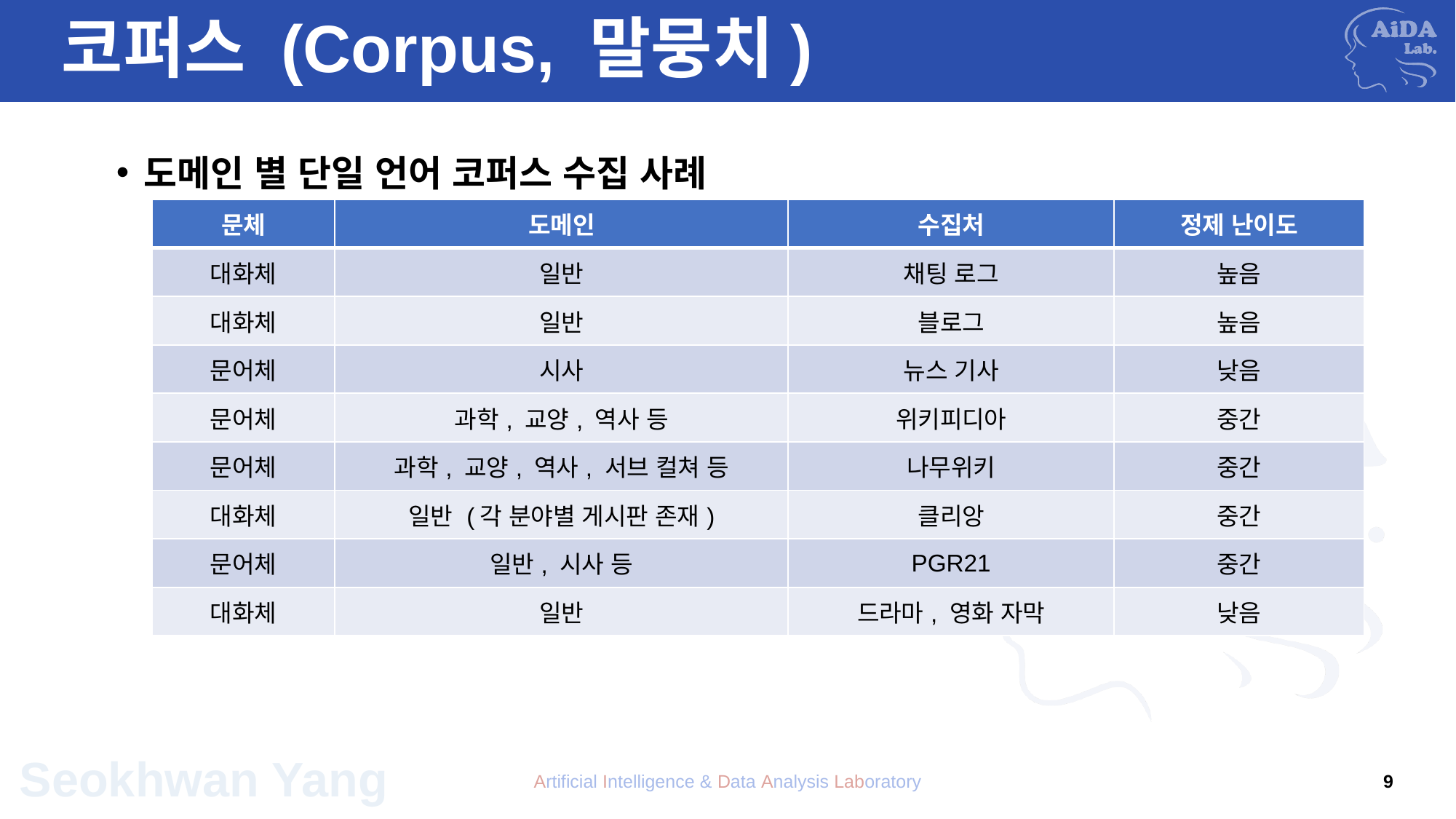

# 코퍼스 (Corpus, 말뭉치)
도메인 별 단일 언어 코퍼스 수집 사례
| 문체 | 도메인 | 수집처 | 정제 난이도 |
| --- | --- | --- | --- |
| 대화체 | 일반 | 채팅 로그 | 높음 |
| 대화체 | 일반 | 블로그 | 높음 |
| 문어체 | 시사 | 뉴스 기사 | 낮음 |
| 문어체 | 과학, 교양, 역사 등 | 위키피디아 | 중간 |
| 문어체 | 과학, 교양, 역사, 서브 컬쳐 등 | 나무위키 | 중간 |
| 대화체 | 일반 (각 분야별 게시판 존재) | 클리앙 | 중간 |
| 문어체 | 일반, 시사 등 | PGR21 | 중간 |
| 대화체 | 일반 | 드라마, 영화 자막 | 낮음 |
Artificial Intelligence & Data Analysis Laboratory
9